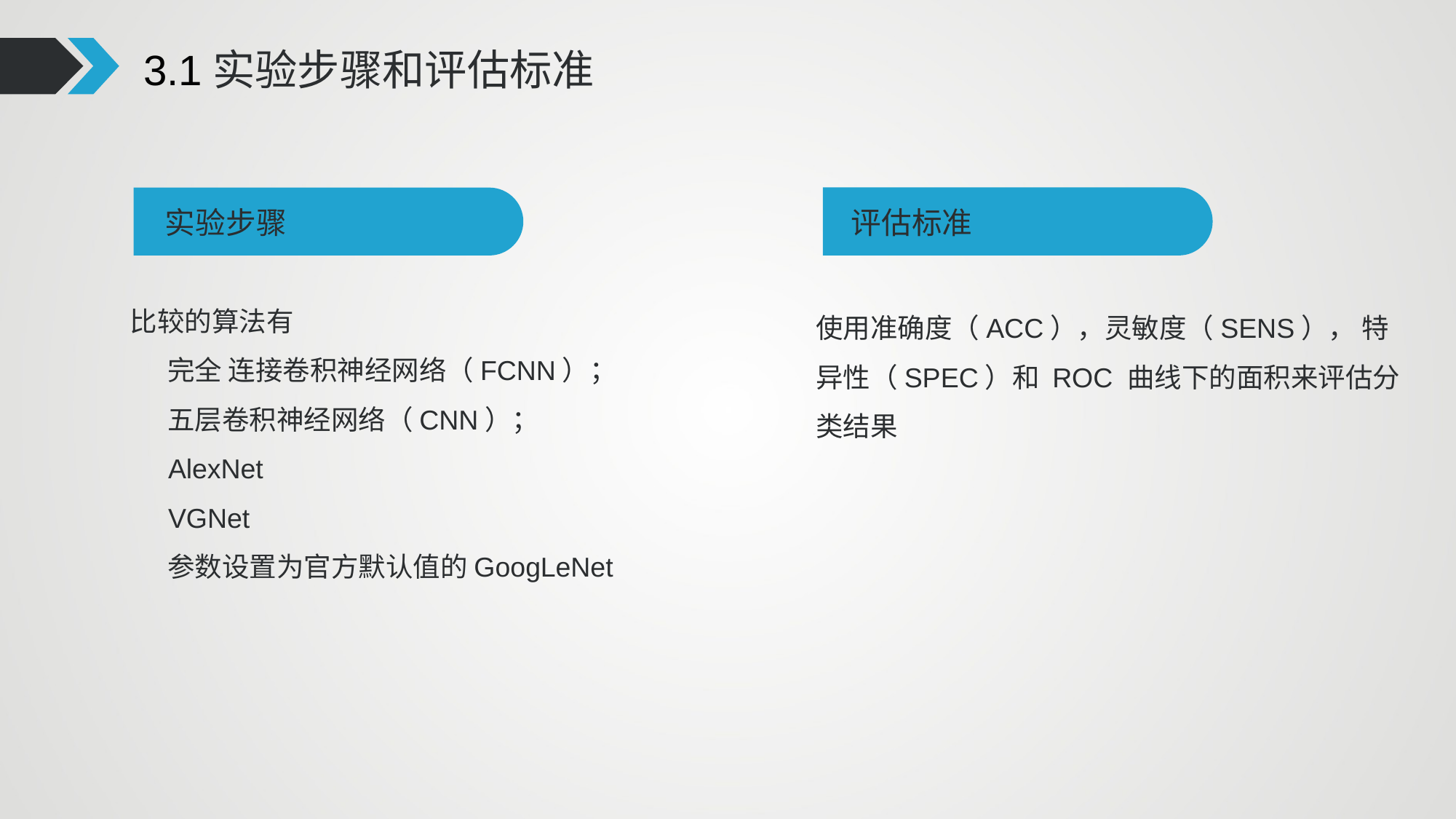

3.1实验步骤和评估标准

实验步骤
评估标准
比较的算法有
     完全 连接卷积神经网络（FCNN）；
     五层卷积神经网络（CNN）；
     AlexNet
     VGNet
     参数设置为官方默认值的GoogLeNet
使用准确度（ACC），灵敏度（SENS）， 特异性（SPEC）和 ROC 曲线下的面积来评估分类结果